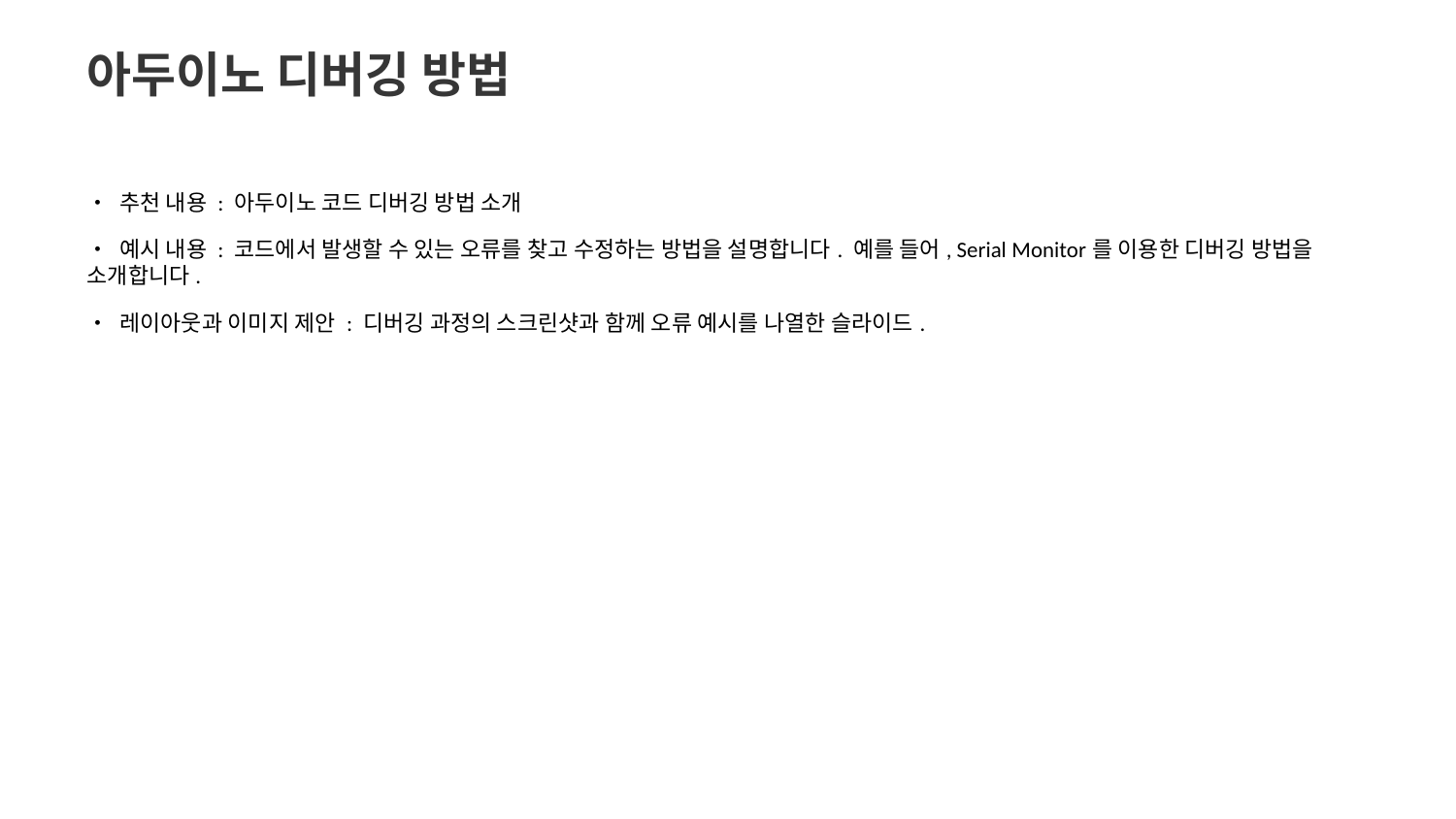

아두이노 디버깅 방법
• 추천 내용 : 아두이노 코드 디버깅 방법 소개
• 예시 내용 : 코드에서 발생할 수 있는 오류를 찾고 수정하는 방법을 설명합니다. 예를 들어, Serial Monitor를 이용한 디버깅 방법을 소개합니다.
• 레이아웃과 이미지 제안 : 디버깅 과정의 스크린샷과 함께 오류 예시를 나열한 슬라이드.